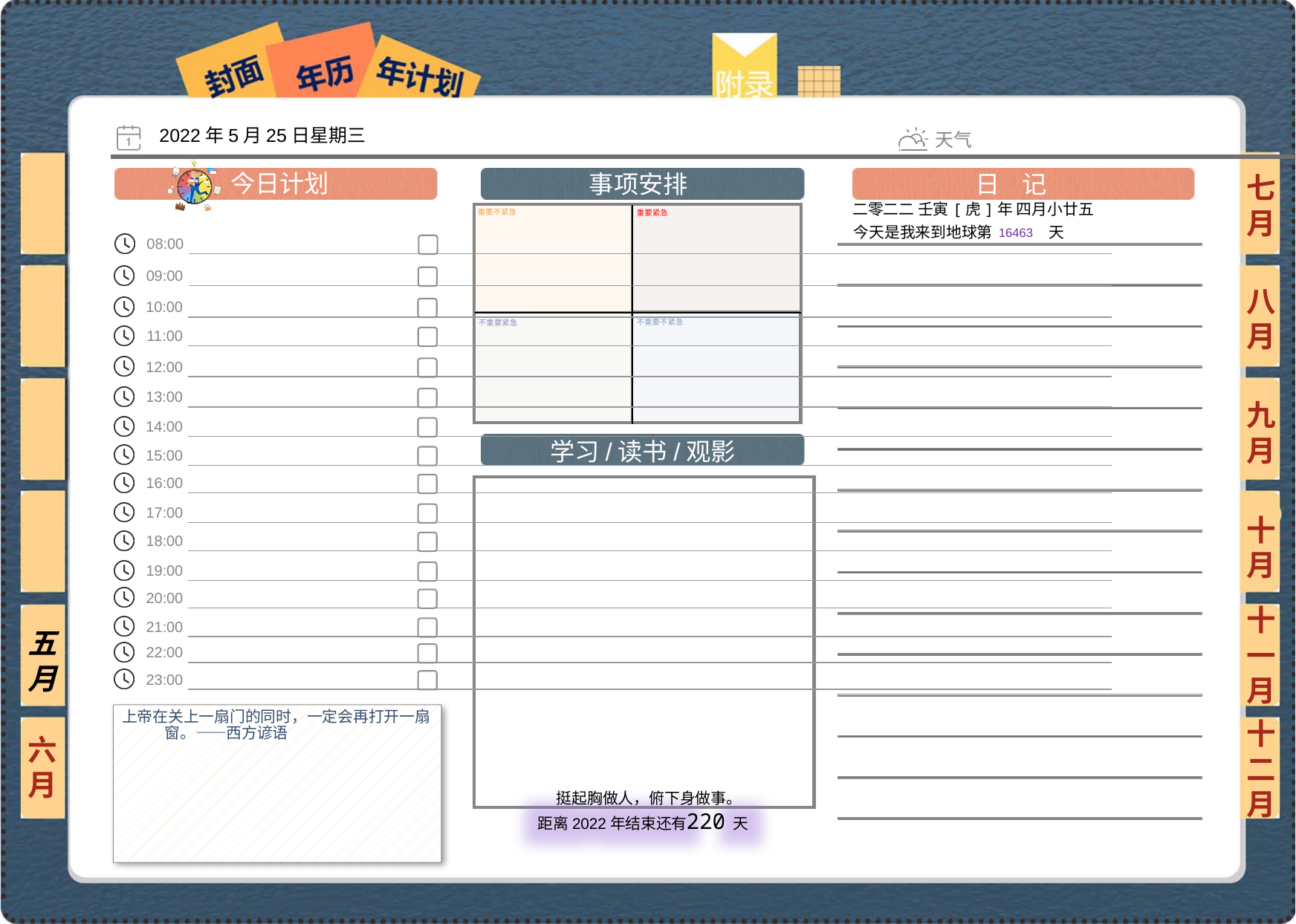

2022年5月25日星期三
七月
二零二二 壬寅[虎]年 四月小廿五
16463
八月
九月
十月
十一月
五月
上帝在关上一扇门的同时，一定会再打开一扇窗。——西方谚语

六月
十二月
220
 挺起胸做人，俯下身做事。